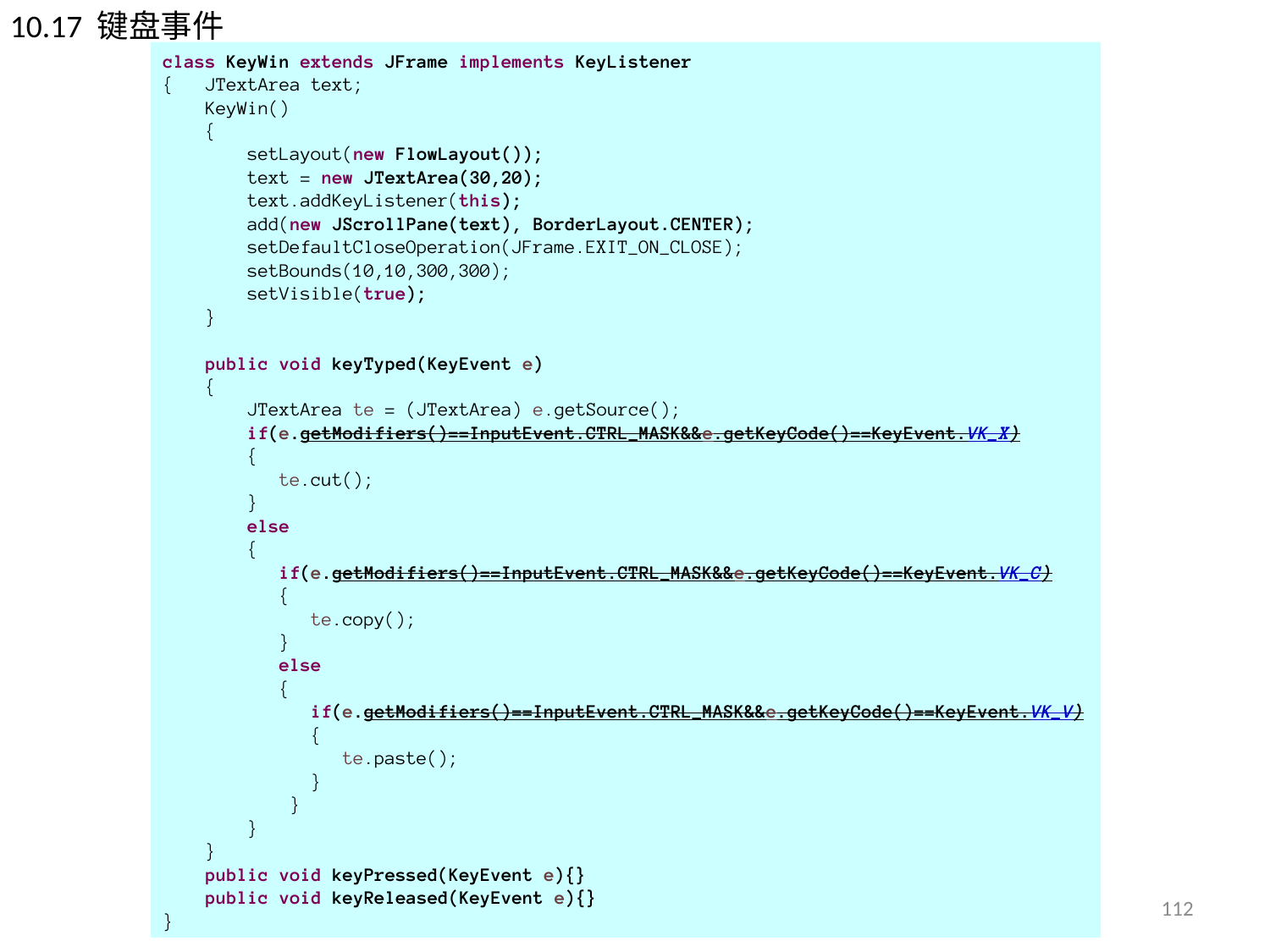

10.17 键盘事件
class KeyWin extends JFrame implements KeyListener
{   JTextArea text;
    KeyWin()
    {
        setLayout(new FlowLayout());
        text = new JTextArea(30,20);
        text.addKeyListener(this);
        add(new JScrollPane(text), BorderLayout.CENTER);
        setDefaultCloseOperation(JFrame.EXIT_ON_CLOSE);
        setBounds(10,10,300,300);
        setVisible(true);
    }

    public void keyTyped(KeyEvent e)
    {
        JTextArea te = (JTextArea) e.getSource();
        if(e.getModifiers()==InputEvent.CTRL_MASK&&e.getKeyCode()==KeyEvent.VK_X)
        {
           te.cut();
        }
        else
        {
           if(e.getModifiers()==InputEvent.CTRL_MASK&&e.getKeyCode()==KeyEvent.VK_C)
           {
              te.copy();
           }
           else
           {
              if(e.getModifiers()==InputEvent.CTRL_MASK&&e.getKeyCode()==KeyEvent.VK_V)
              {
                 te.paste();
              }
            }
        }
    }
    public void keyPressed(KeyEvent e){}
    public void keyReleased(KeyEvent e){}
}
112